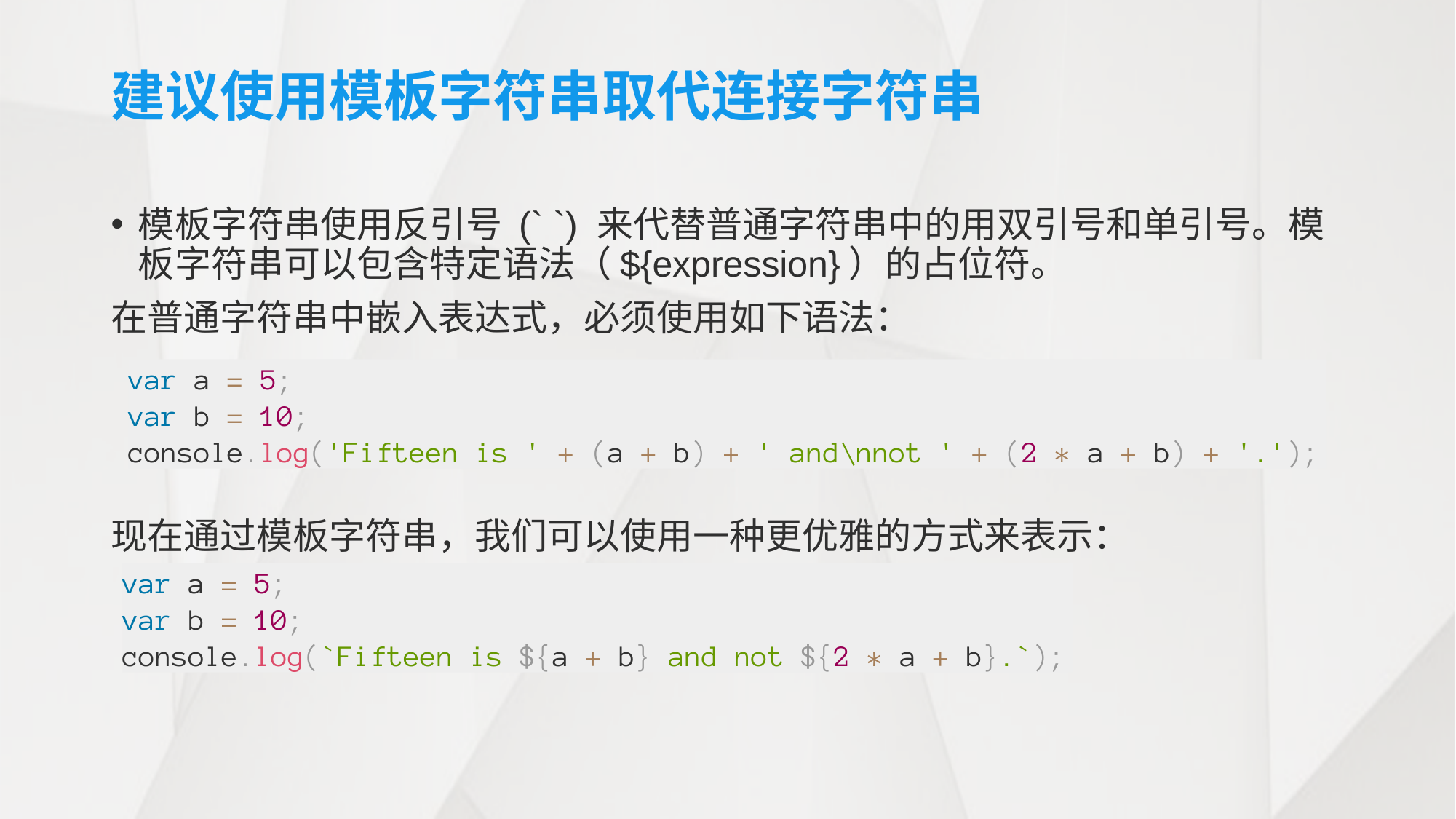

# 建议使用模板字符串取代连接字符串
模板字符串使用反引号 (` `) 来代替普通字符串中的用双引号和单引号。模板字符串可以包含特定语法（${expression}）的占位符。
在普通字符串中嵌入表达式，必须使用如下语法：

现在通过模板字符串，我们可以使用一种更优雅的方式来表示：

var a = 5;
var b = 10;
console.log('Fifteen is ' + (a + b) + ' and\nnot ' + (2 * a + b) + '.');
var a = 5;
var b = 10;
console.log(`Fifteen is ${a + b} and not ${2 * a + b}.`);